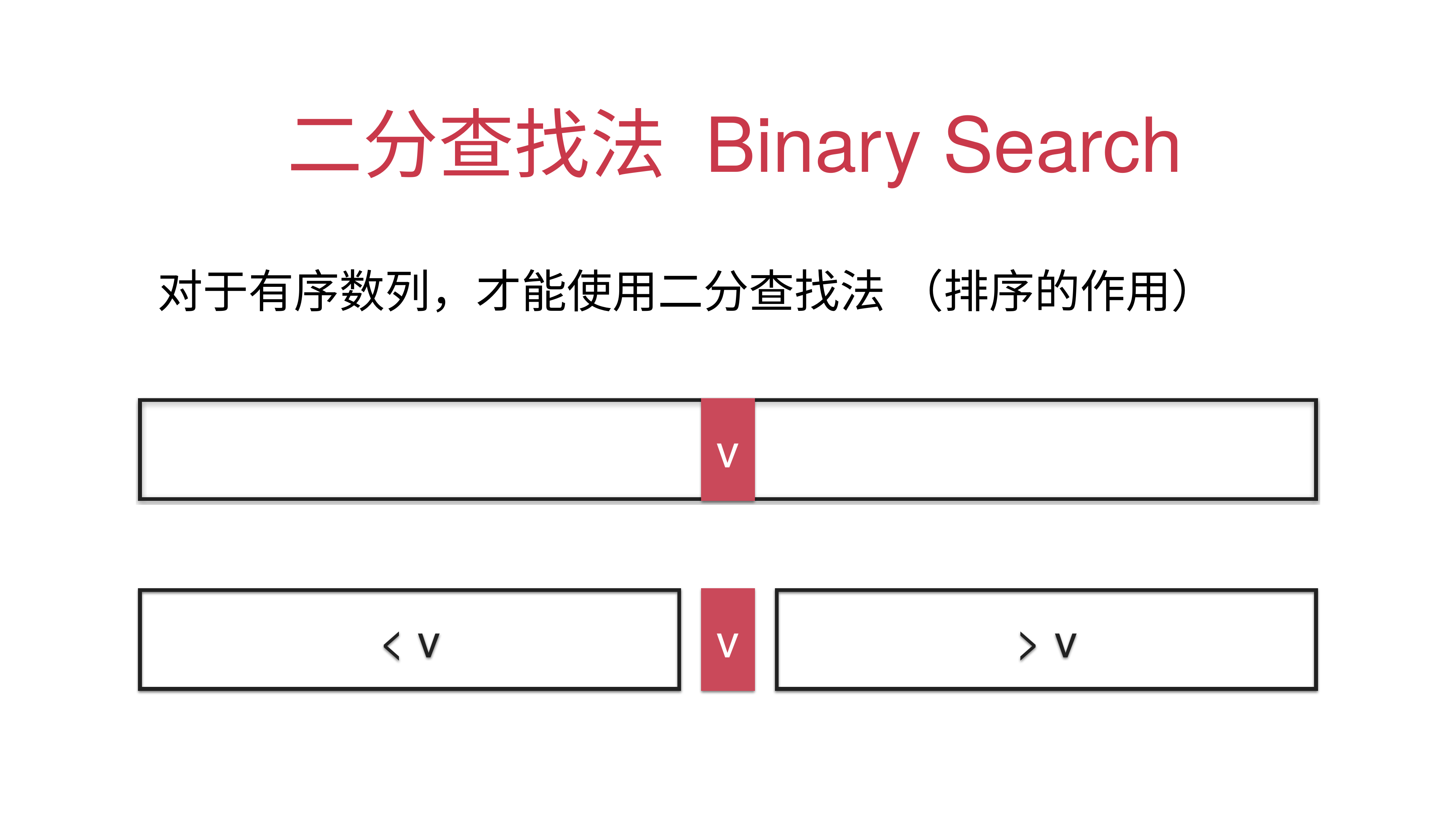

# 二分查找法 Binary Search
对于有序数列，才能使用二分查找法 （排序的作用）

v
< v
v
> v